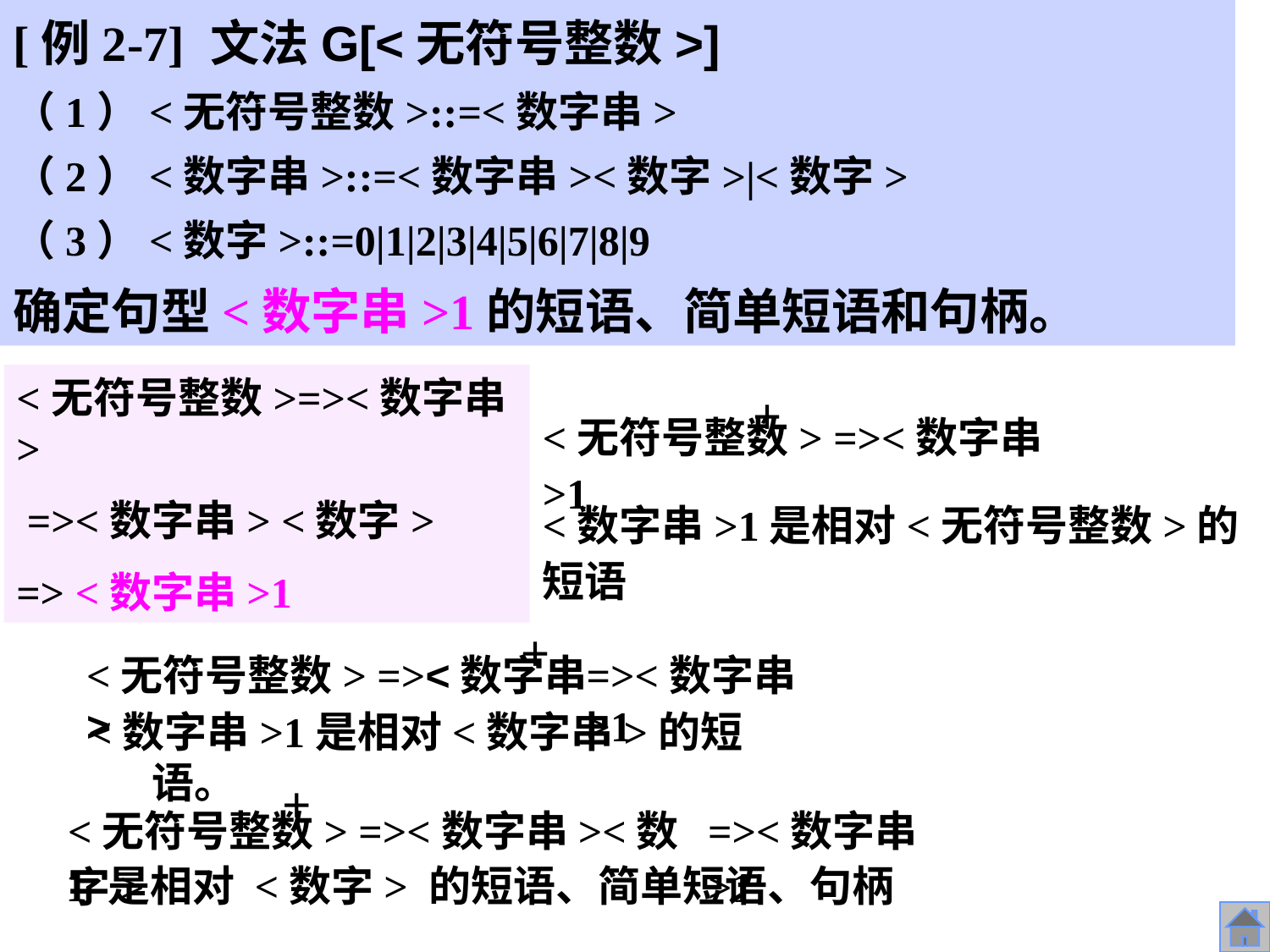

[例2-7] 文法G[<无符号整数>]
（1）<无符号整数>::=<数字串>
（2）<数字串>::=<数字串><数字>|<数字>
（3）<数字>::=0|1|2|3|4|5|6|7|8|9
确定句型<数字串>1的短语、简单短语和句柄。
<无符号整数>=><数字串>
 =><数字串> <数字>
=> <数字串>1
+
<无符号整数> =><数字串>1
<数字串>1是相对<无符号整数>的短语
+
=><数字串>1
<无符号整数> =><数字串>
<数字串>1是相对<数字串>的短语。
+
<无符号整数> =><数字串><数字>
=><数字串>1
1 是相对 <数字> 的短语、简单短语、句柄